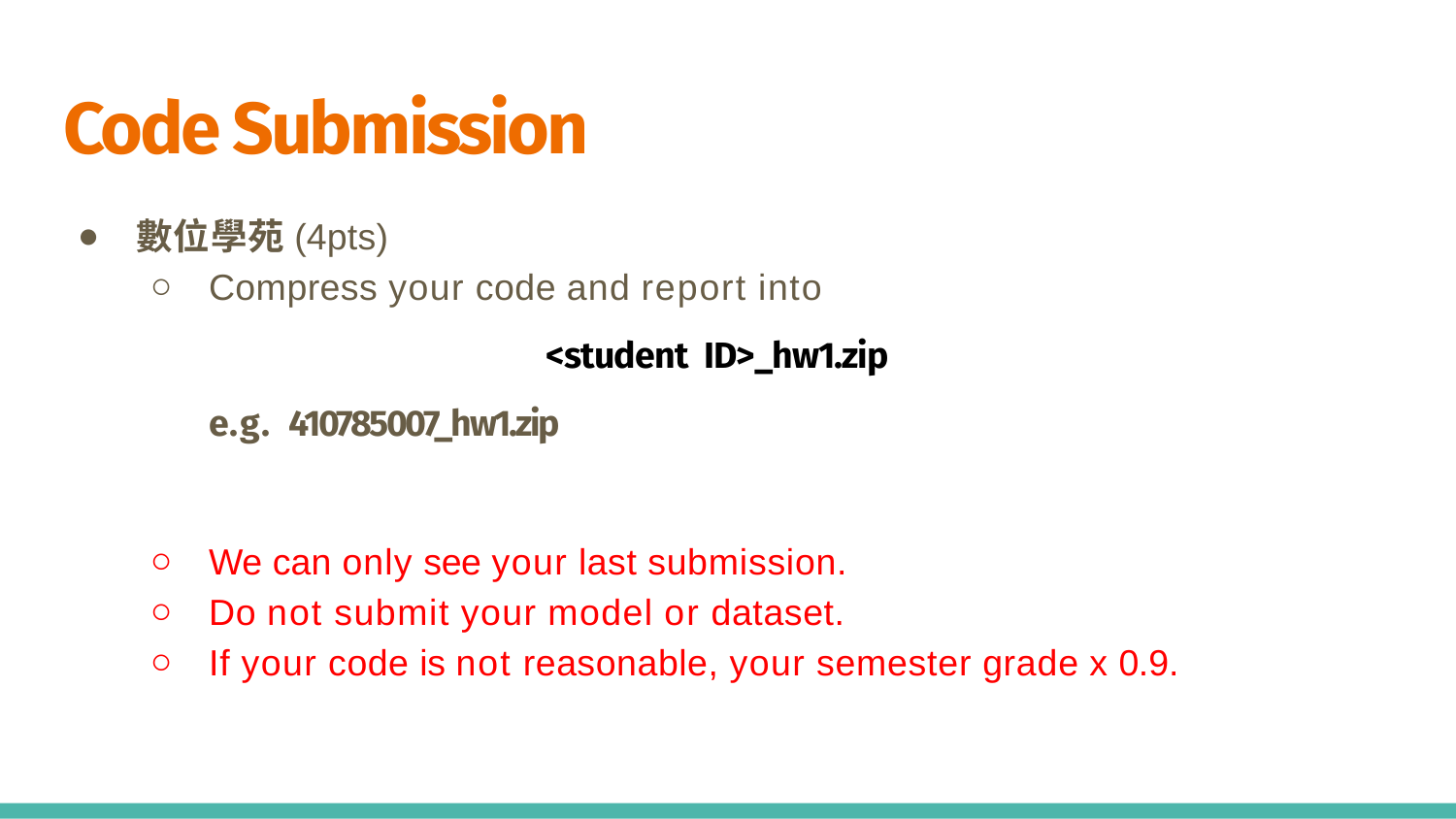

# Code Submission
數位學苑(4pts)
Compress your code and report into
<student ID>_hw1.zip
e.g. 410785007_hw1.zip

We can only see your last submission.
Do not submit your model or dataset.
If your code is not reasonable, your semester grade x 0.9.